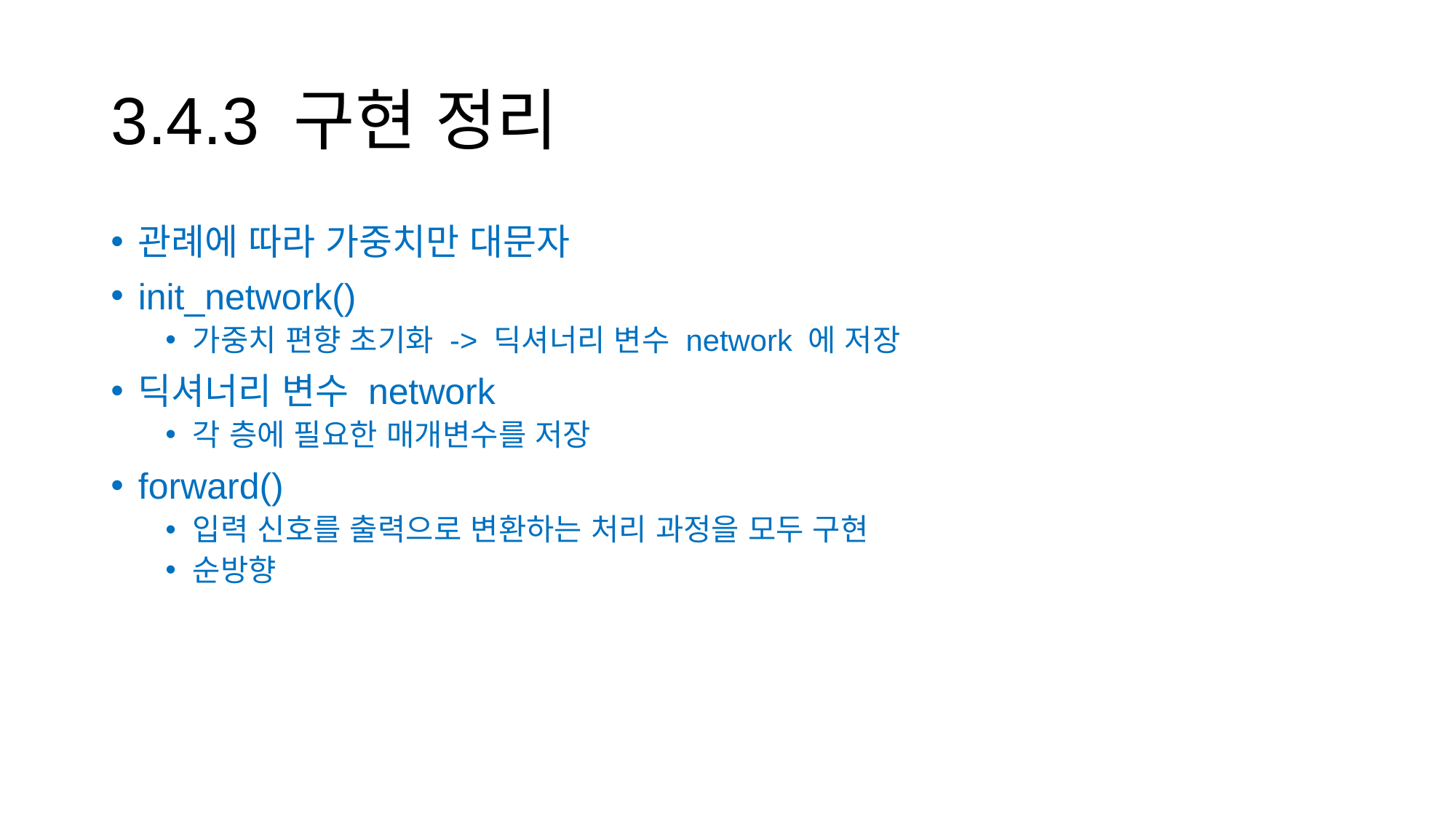

# 3.4.3 구현 정리
관례에 따라 가중치만 대문자
init_network()
가중치 편향 초기화 -> 딕셔너리 변수 network 에 저장
딕셔너리 변수 network
각 층에 필요한 매개변수를 저장
forward()
입력 신호를 출력으로 변환하는 처리 과정을 모두 구현
순방향